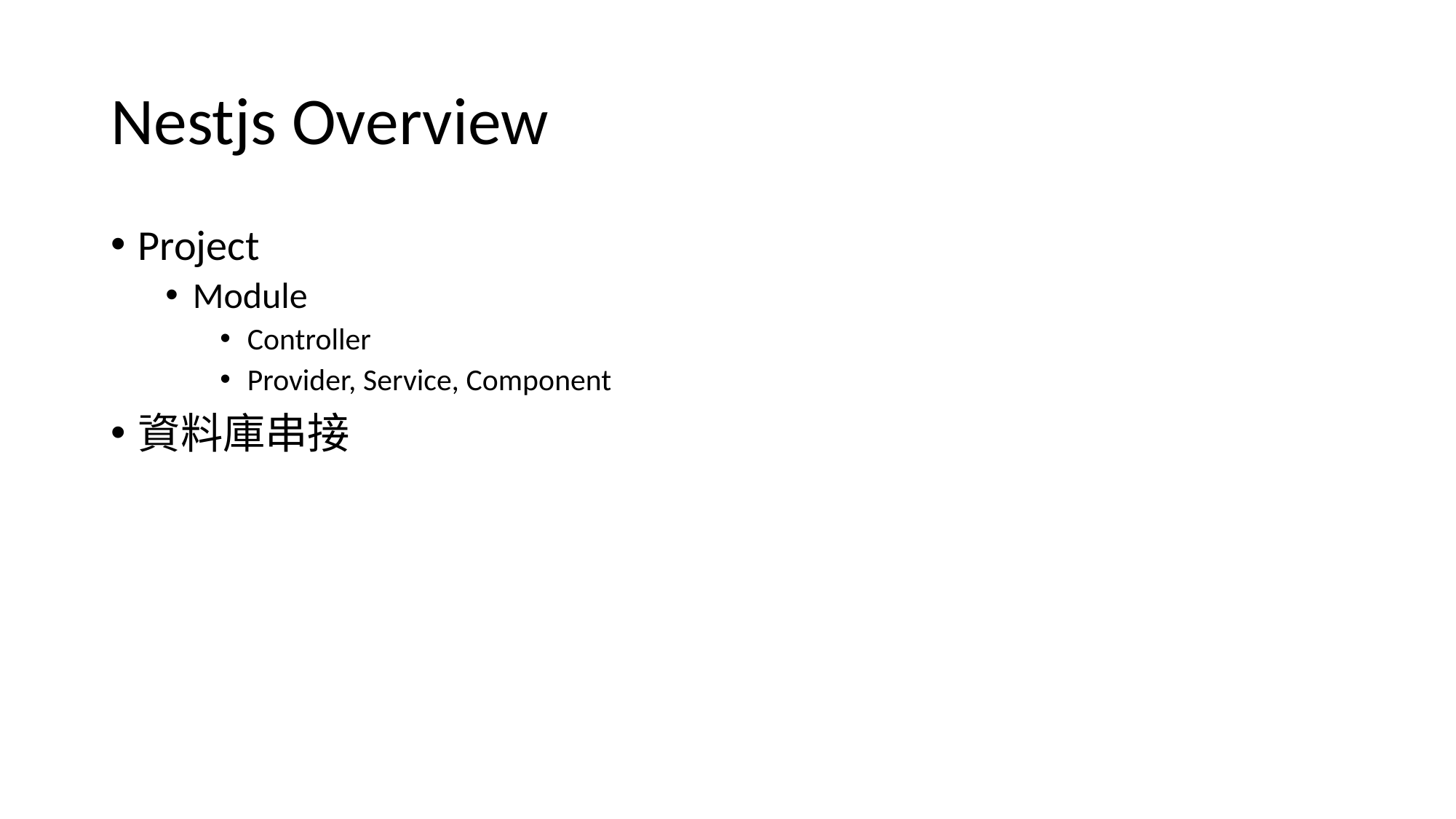

# Nestjs Overview
Project
Module
Controller
Provider, Service, Component
資料庫串接